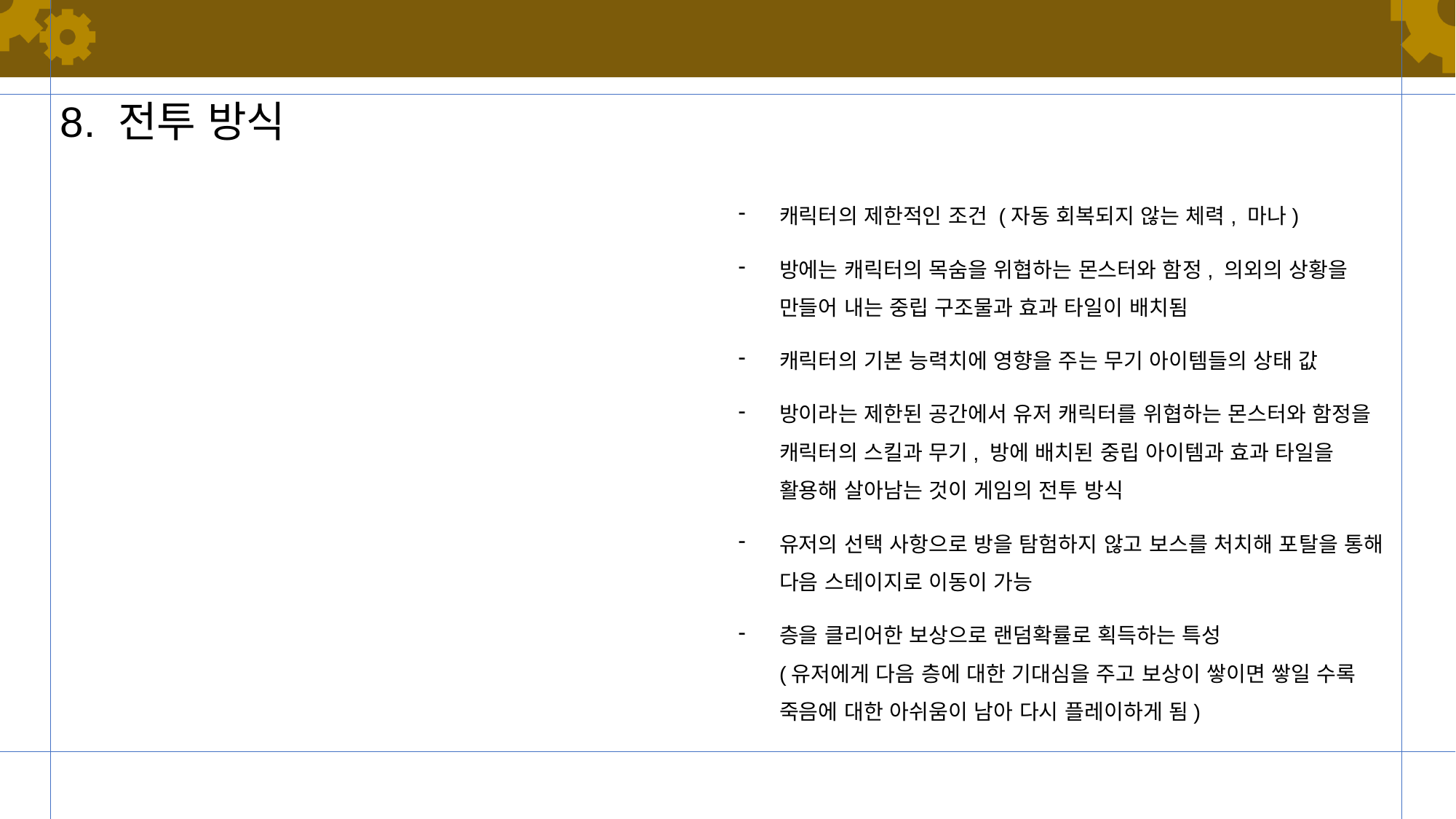

#
8. 전투 방식
캐릭터의 제한적인 조건 (자동 회복되지 않는 체력, 마나)
방에는 캐릭터의 목숨을 위협하는 몬스터와 함정, 의외의 상황을 만들어 내는 중립 구조물과 효과 타일이 배치됨
캐릭터의 기본 능력치에 영향을 주는 무기 아이템들의 상태 값
방이라는 제한된 공간에서 유저 캐릭터를 위협하는 몬스터와 함정을 캐릭터의 스킬과 무기, 방에 배치된 중립 아이템과 효과 타일을 활용해 살아남는 것이 게임의 전투 방식
유저의 선택 사항으로 방을 탐험하지 않고 보스를 처치해 포탈을 통해 다음 스테이지로 이동이 가능
층을 클리어한 보상으로 랜덤확률로 획득하는 특성
(유저에게 다음 층에 대한 기대심을 주고 보상이 쌓이면 쌓일 수록 죽음에 대한 아쉬움이 남아 다시 플레이하게 됨)